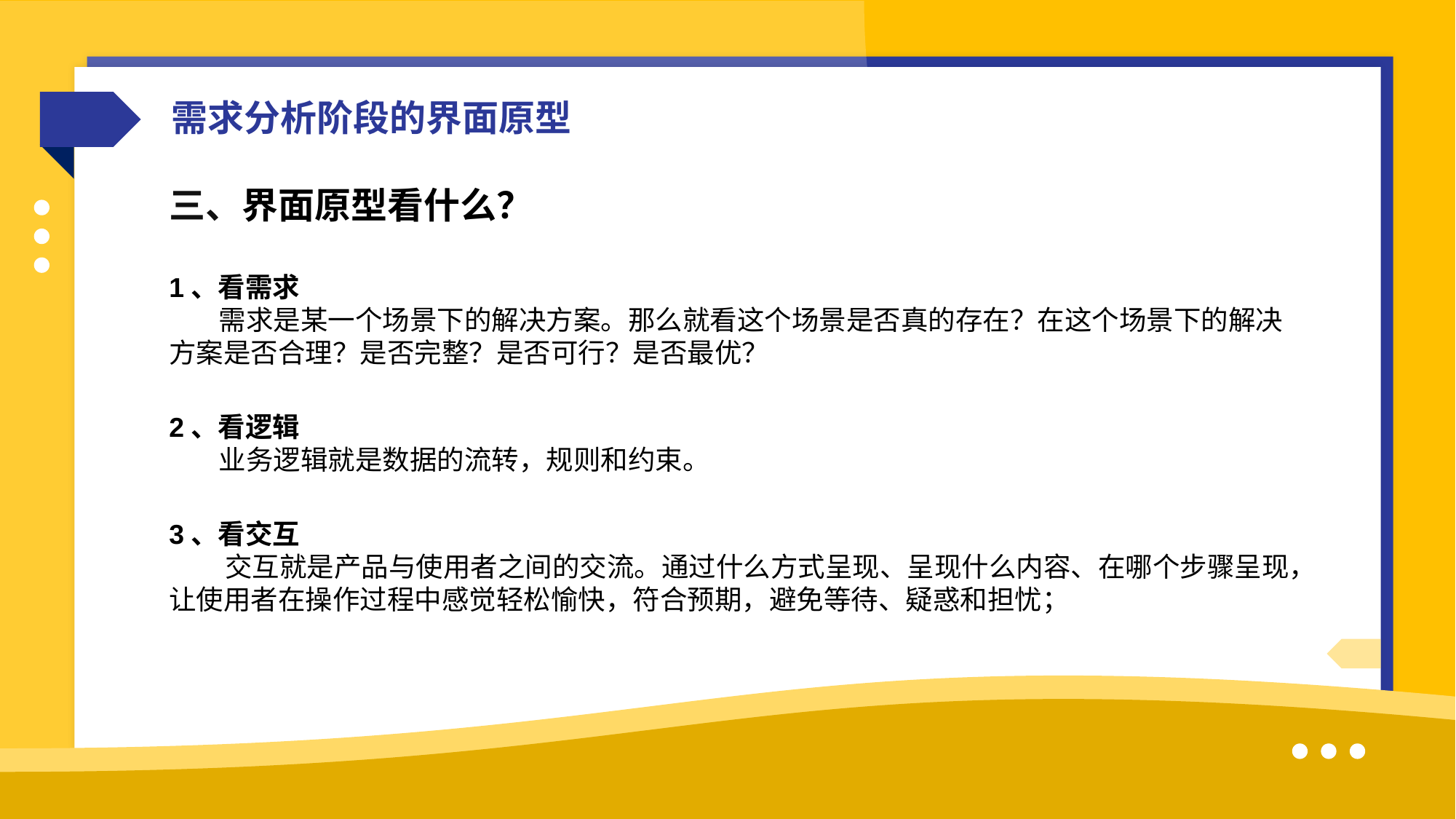

需求分析阶段的界面原型
三、界面原型看什么？
1、看需求
       需求是某一个场景下的解决方案。那么就看这个场景是否真的存在？在这个场景下的解决方案是否合理？是否完整？是否可行？是否最优？
2、看逻辑
       业务逻辑就是数据的流转，规则和约束。
3、看交互
        交互就是产品与使用者之间的交流。通过什么方式呈现、呈现什么内容、在哪个步骤呈现，让使用者在操作过程中感觉轻松愉快，符合预期，避免等待、疑惑和担忧；